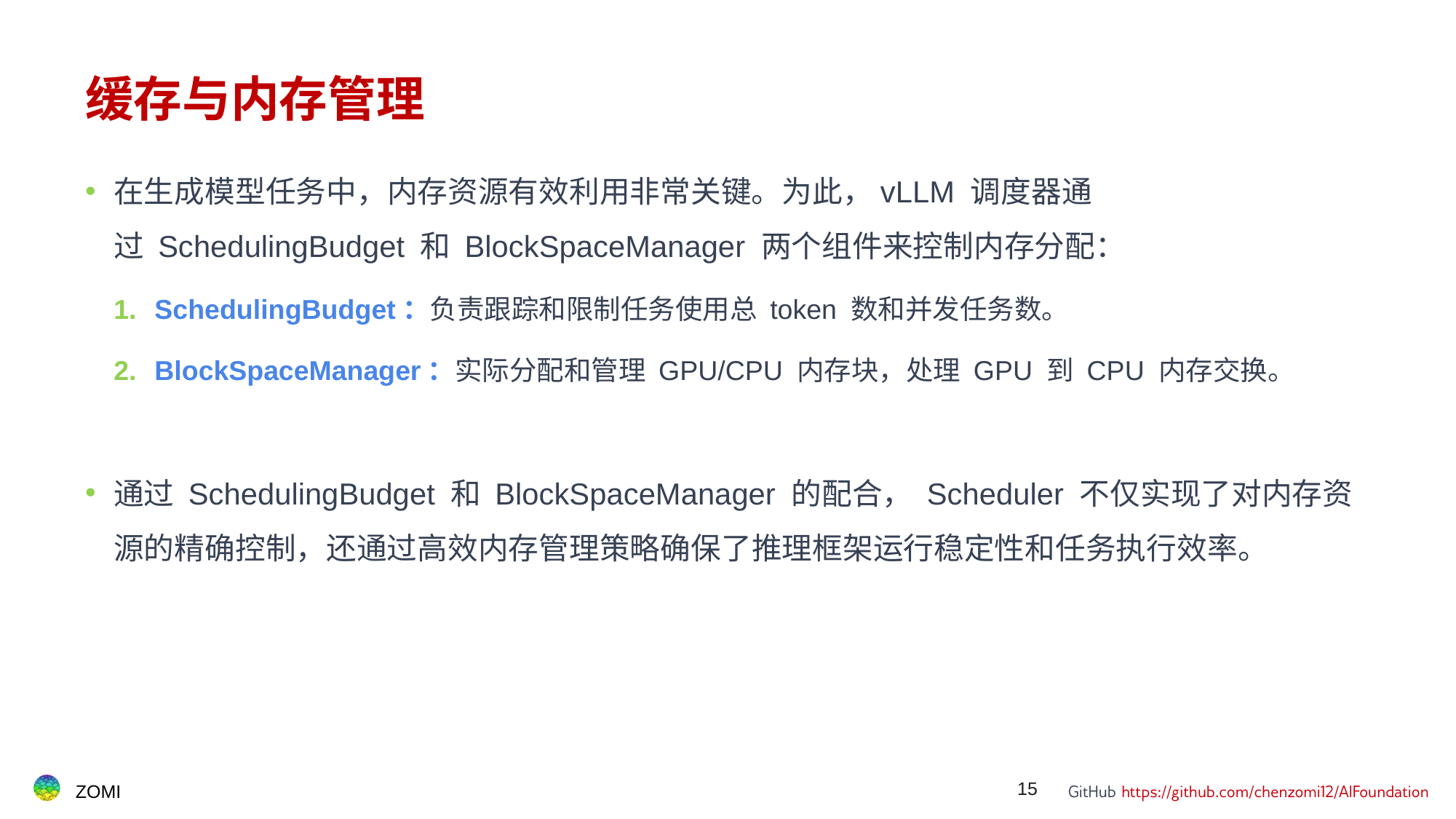

# 缓存与内存管理
在生成模型任务中，内存资源有效利用非常关键。为此，vLLM 调度器通过 SchedulingBudget 和 BlockSpaceManager 两个组件来控制内存分配：
SchedulingBudget：负责跟踪和限制任务使用总 token 数和并发任务数。
BlockSpaceManager：实际分配和管理 GPU/CPU 内存块，处理 GPU 到 CPU 内存交换。

通过 SchedulingBudget 和 BlockSpaceManager 的配合， Scheduler 不仅实现了对内存资源的精确控制，还通过高效内存管理策略确保了推理框架运行稳定性和任务执行效率。